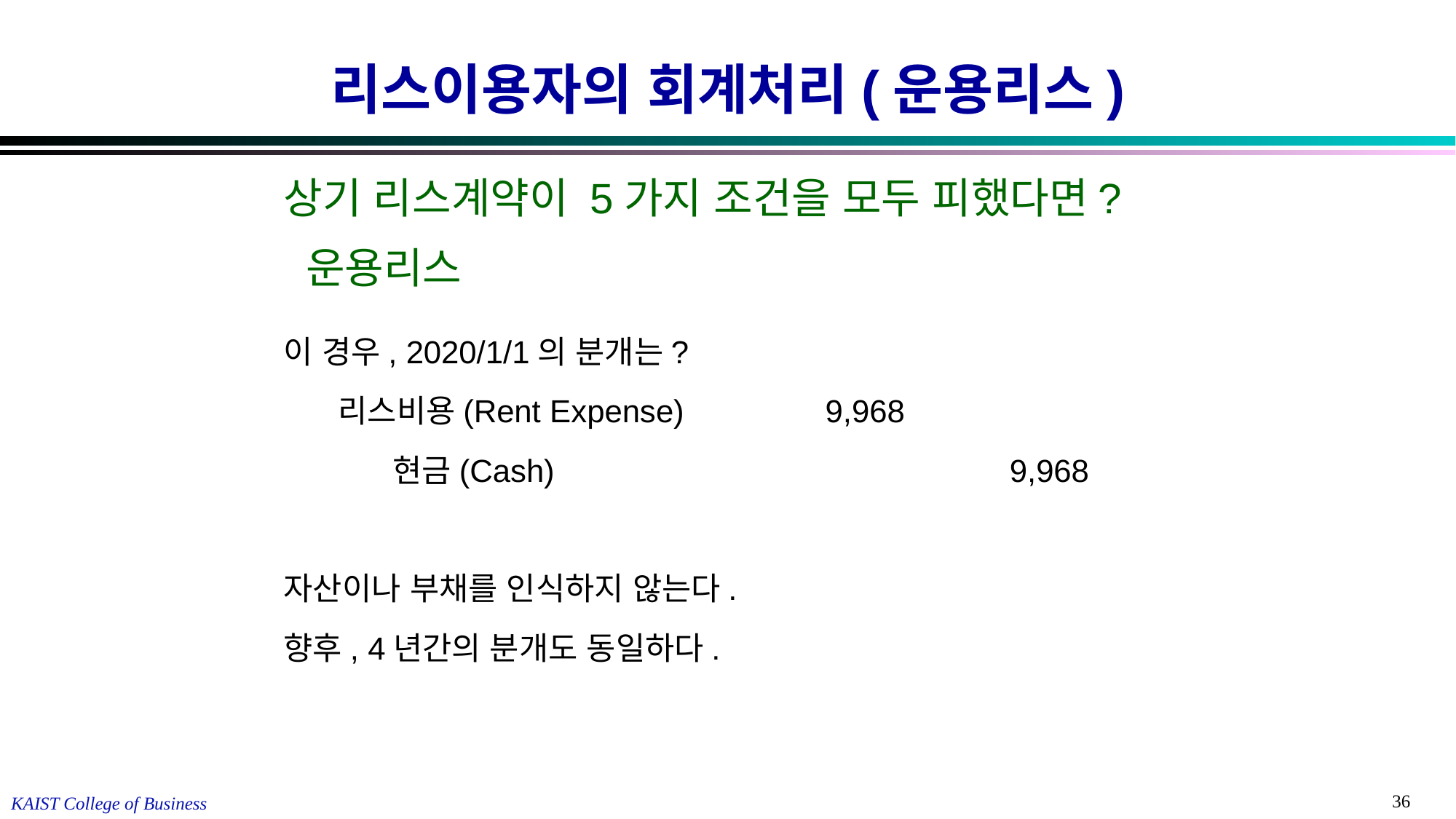

# 리스이용자의 회계처리(운용리스)
상기 리스계약이 5가지 조건을 모두 피했다면?
 운용리스
이 경우, 2020/1/1의 분개는?
	리스비용(Rent Expense) 	9,968
		현금(Cash) 		9,968

자산이나 부채를 인식하지 않는다.
향후, 4년간의 분개도 동일하다.